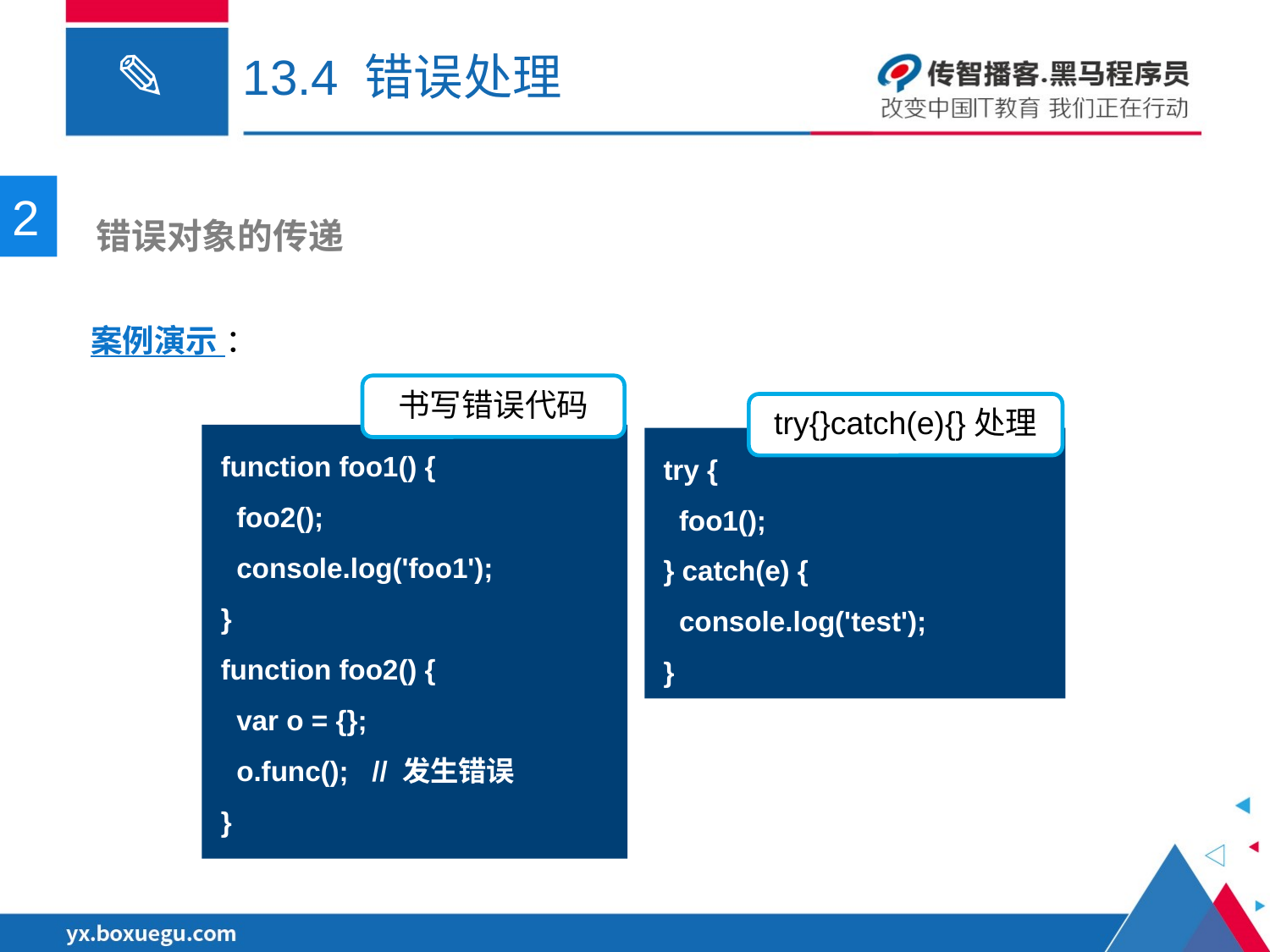

# 13.4 错误处理

2
  错误对象的传递
案例演示 ：
书写错误代码
try{}catch(e){}处理

function foo1() {
  foo2();
  console.log('foo1');
}
function foo2() {
  var o = {};
  o.func();   // 发生错误
}

try {
  foo1();
} catch(e) {
  console.log('test');
}